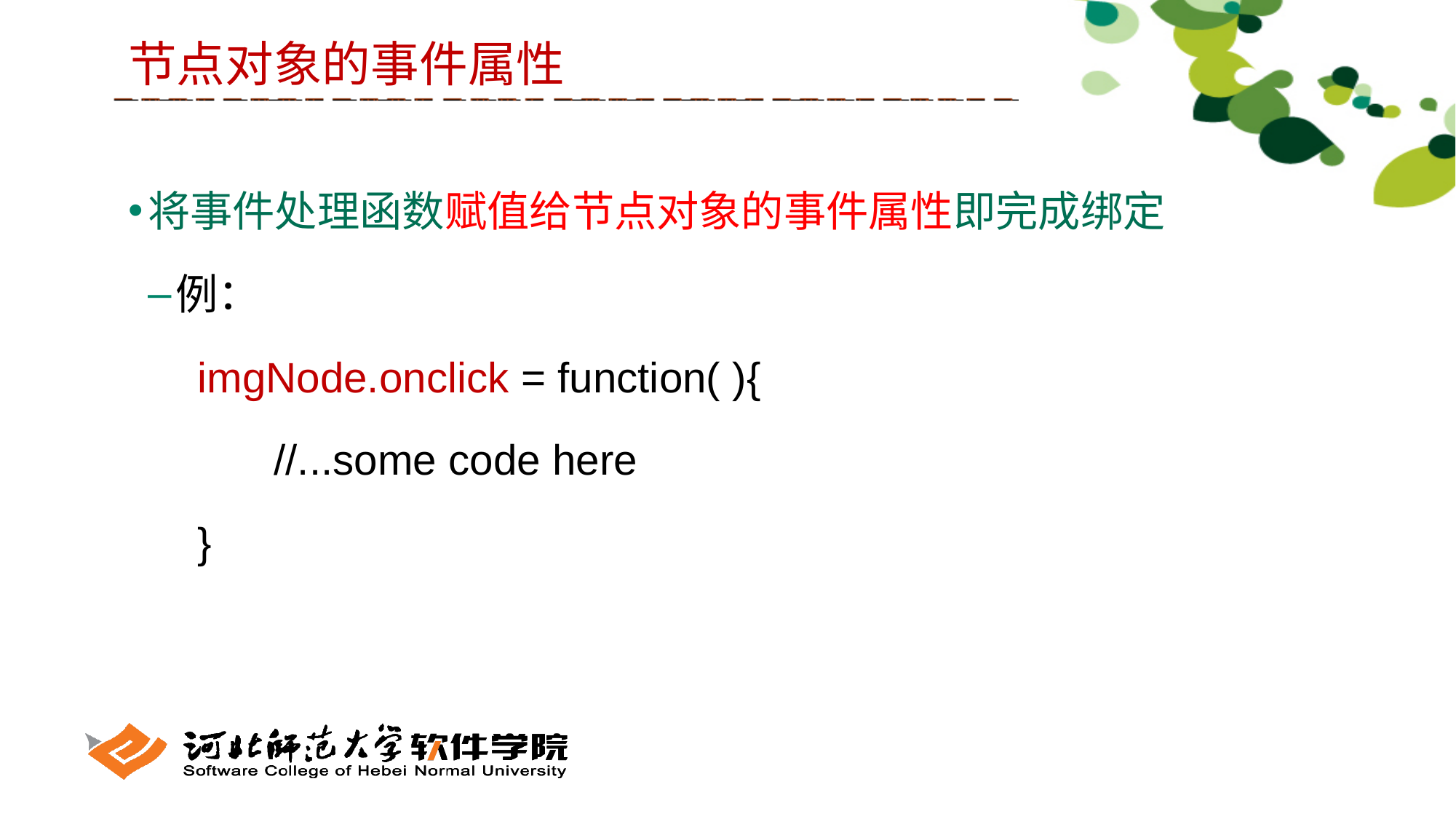

节点对象的事件属性
将事件处理函数赋值给节点对象的事件属性即完成绑定
例：
imgNode.onclick = function( ){
	    //...some code here
}